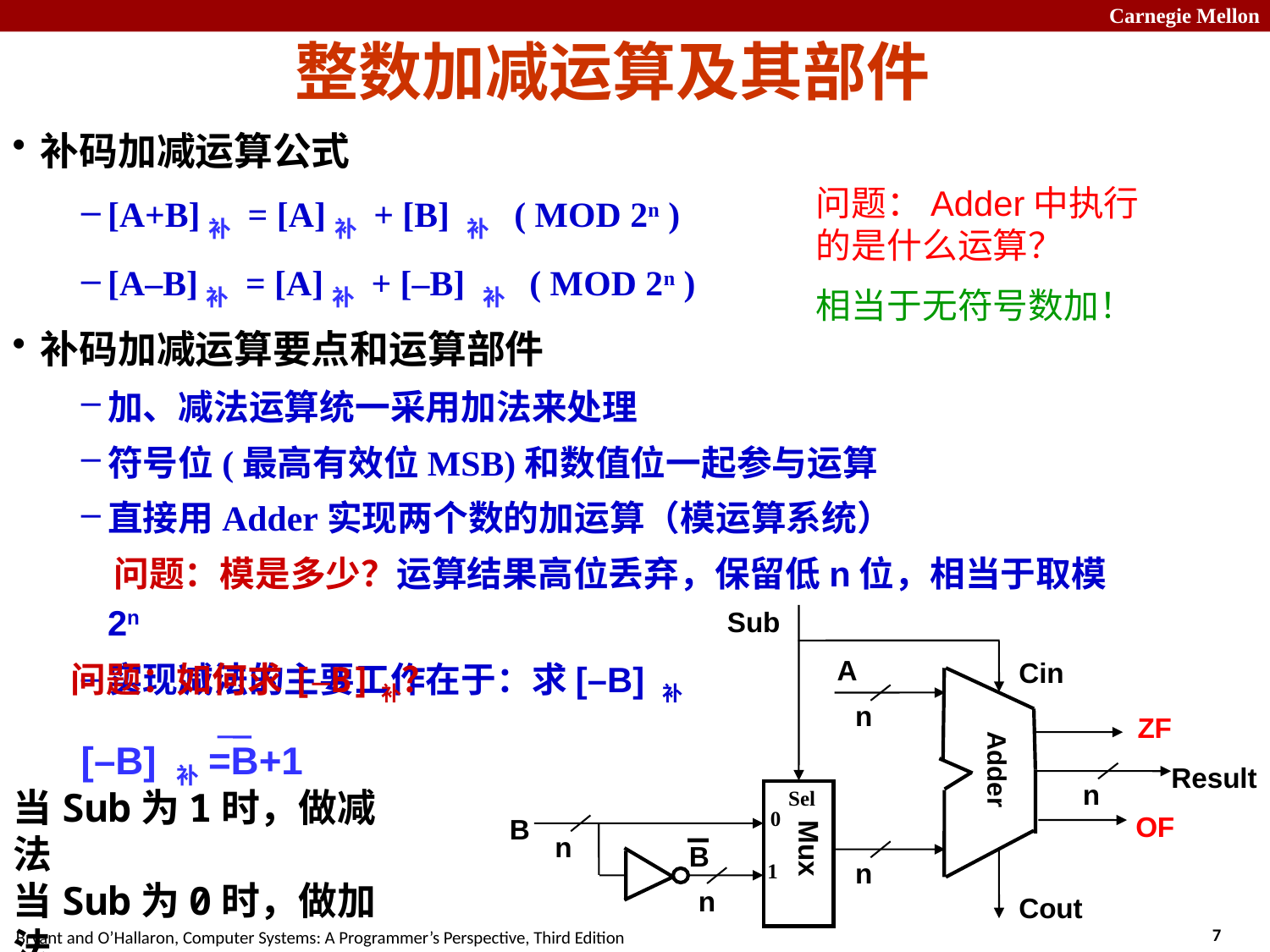

整数加减运算及其部件
补码加减运算公式
[A+B]补 = [A]补 + [B] 补  ( MOD 2n )
[A–B]补 = [A]补 + [–B] 补  ( MOD 2n )
补码加减运算要点和运算部件
加、减法运算统一采用加法来处理
符号位(最高有效位MSB)和数值位一起参与运算
直接用Adder实现两个数的加运算（模运算系统）
   问题：模是多少？运算结果高位丢弃，保留低n位，相当于取模2n
实现减法的主要工作在于：求[–B] 补
问题：Adder中执行的是什么运算？
相当于无符号数加！
Sub

A
Cin

n
ZF

Adder

n

Sel

0
OF
B

n

B
Mux

n

1

n
Cout
Result
问题：如何求[–B]补？
[–B] 补=B+1

当Sub为1时，做减法
当Sub为0时，做加法